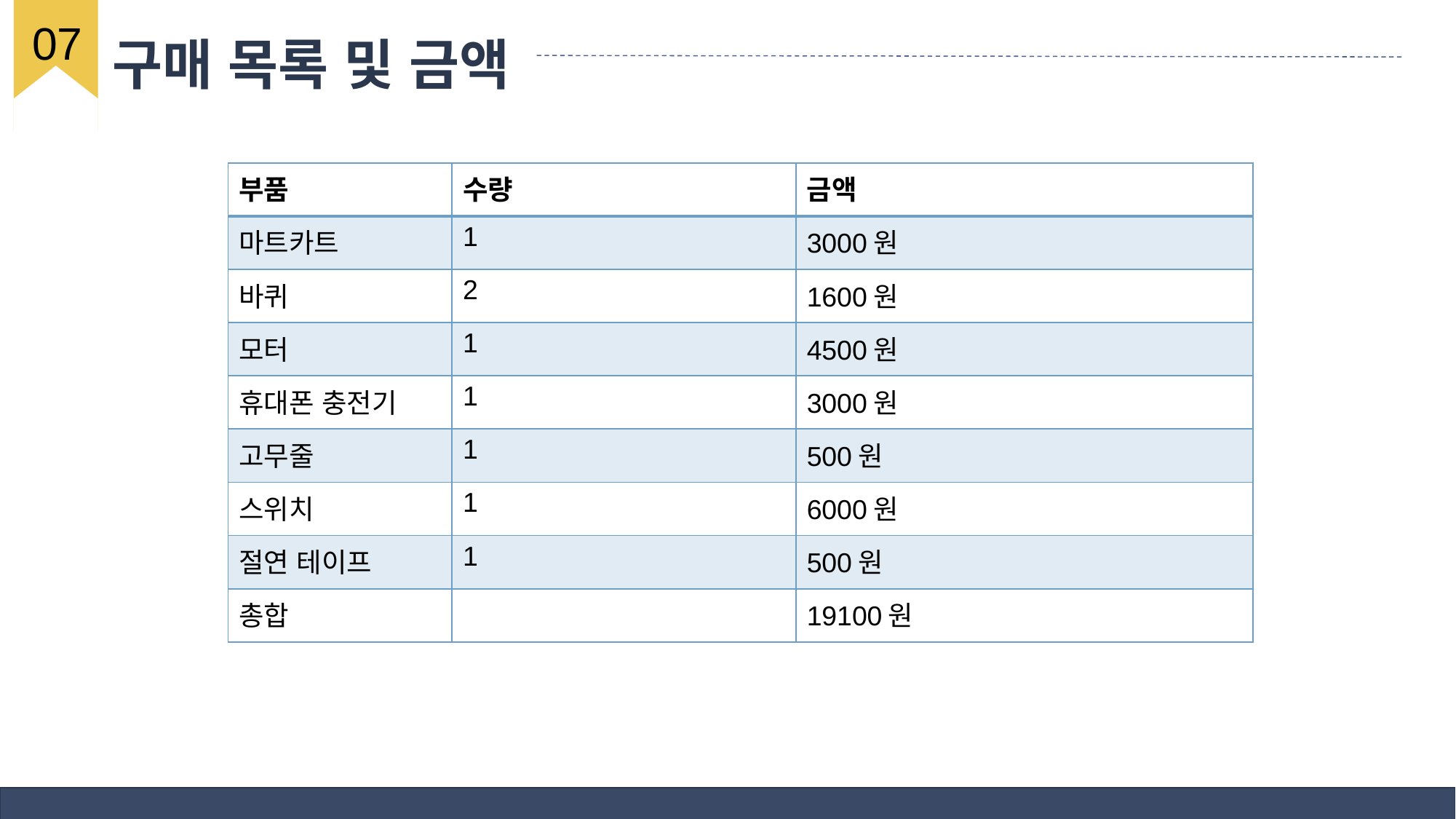

07

구매 목록 및 금액
| 부품 | 수량 | 금액 |
| --- | --- | --- |
| 마트카트 | 1 | 3000원 |
| 바퀴 | 2 | 1600원 |
| 모터 | 1 | 4500원 |
| 휴대폰 충전기 | 1 | 3000원 |
| 고무줄 | 1 | 500원 |
| 스위치 | 1 | 6000원 |
| 절연 테이프 | 1 | 500원 |
| 총합 |  | 19100원 |